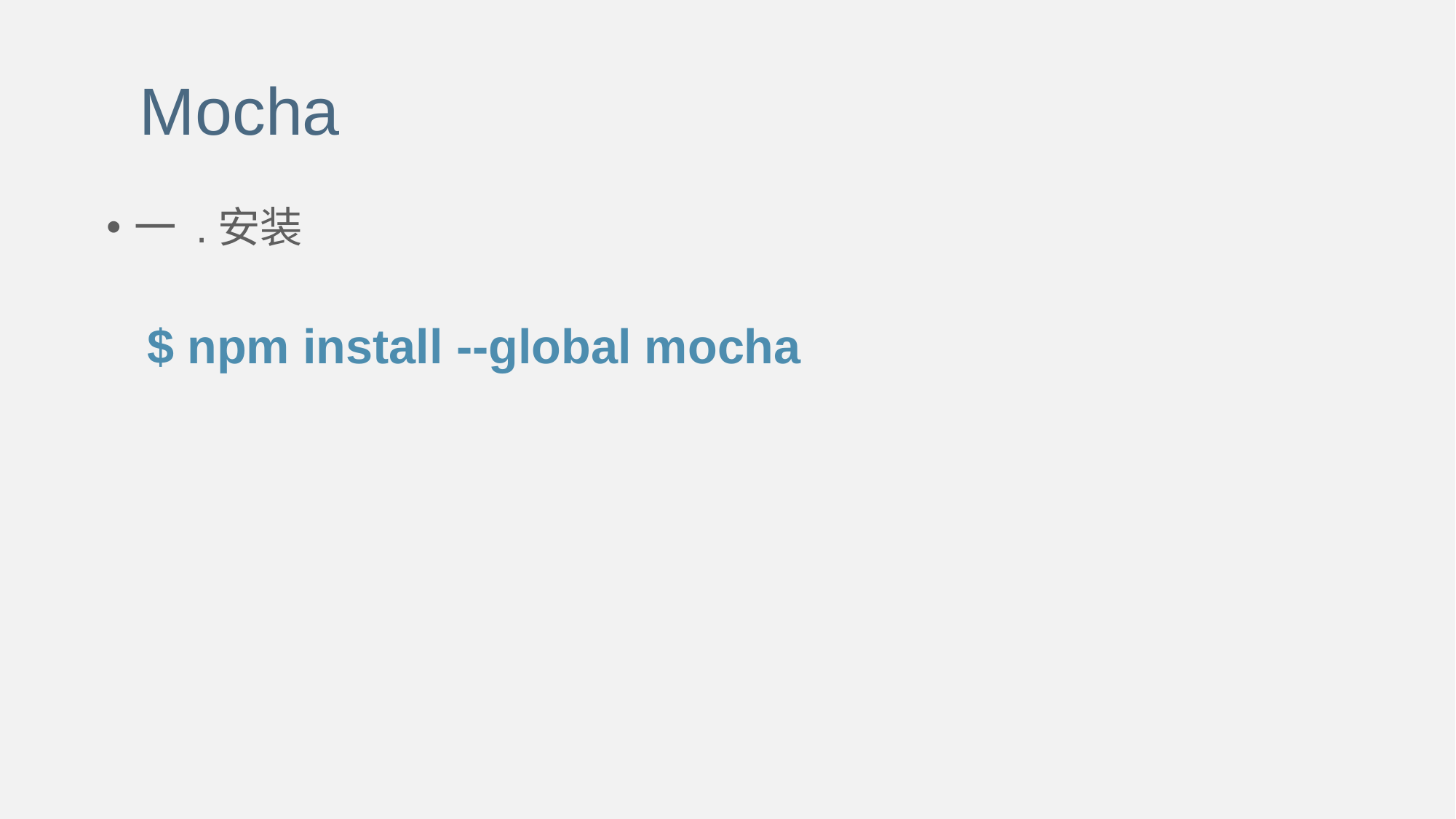

Mocha

一 .安装

   $ npm install --global mocha